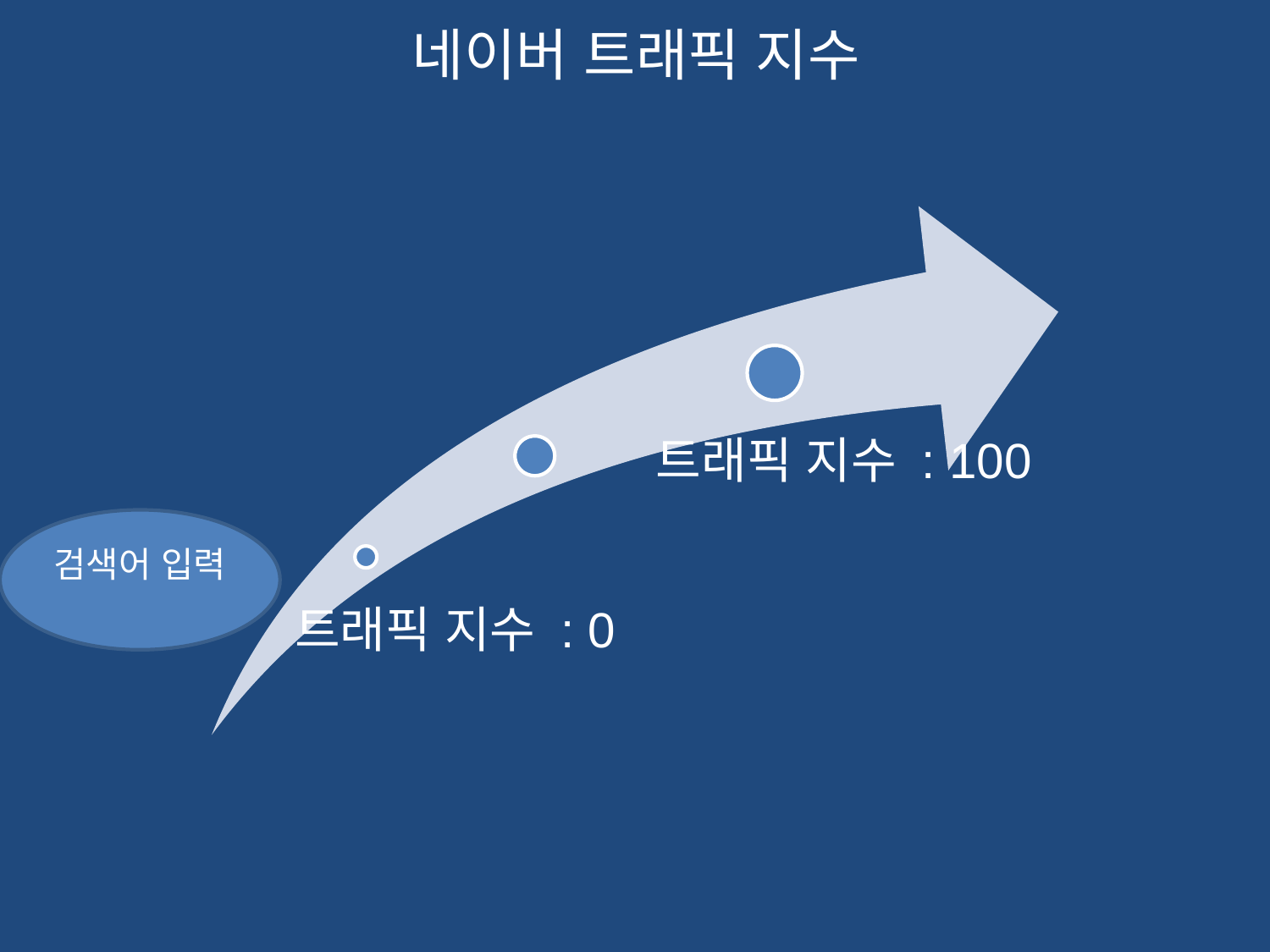

# 네이버 트래픽 지수

트래픽 지수 : 0
트래픽 지수 : 100

검색어 입력